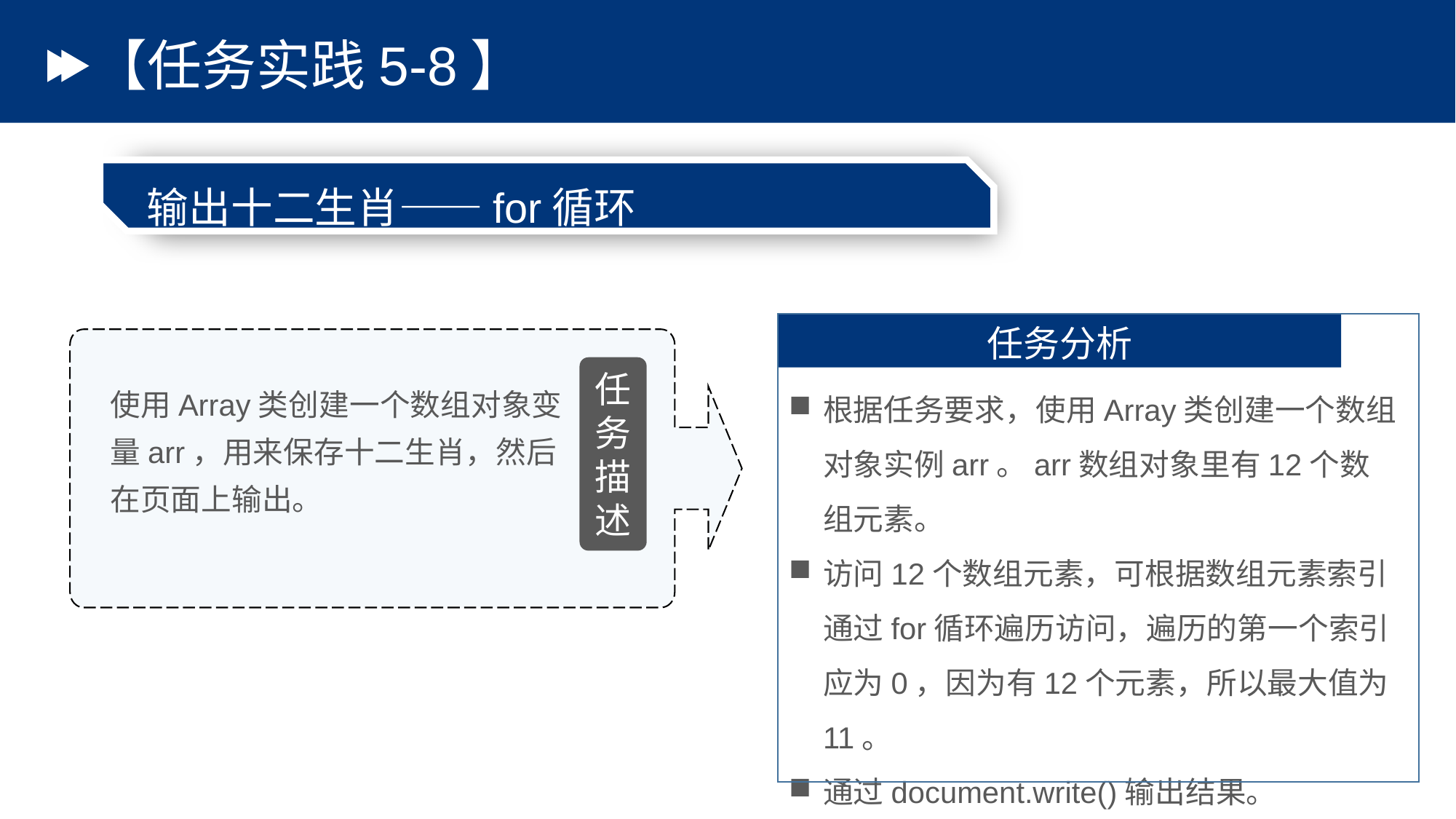

# 【任务实践5-8】
输出十二生肖——for循环

任务分析
根据任务要求，使用Array类创建一个数组对象实例arr。arr数组对象里有12个数组元素。
访问12个数组元素，可根据数组元素索引通过for循环遍历访问，遍历的第一个索引应为0，因为有12个元素，所以最大值为11。
通过document.write()输出结果。

任务描述
使用Array类创建一个数组对象变量arr，用来保存十二生肖，然后在页面上输出。